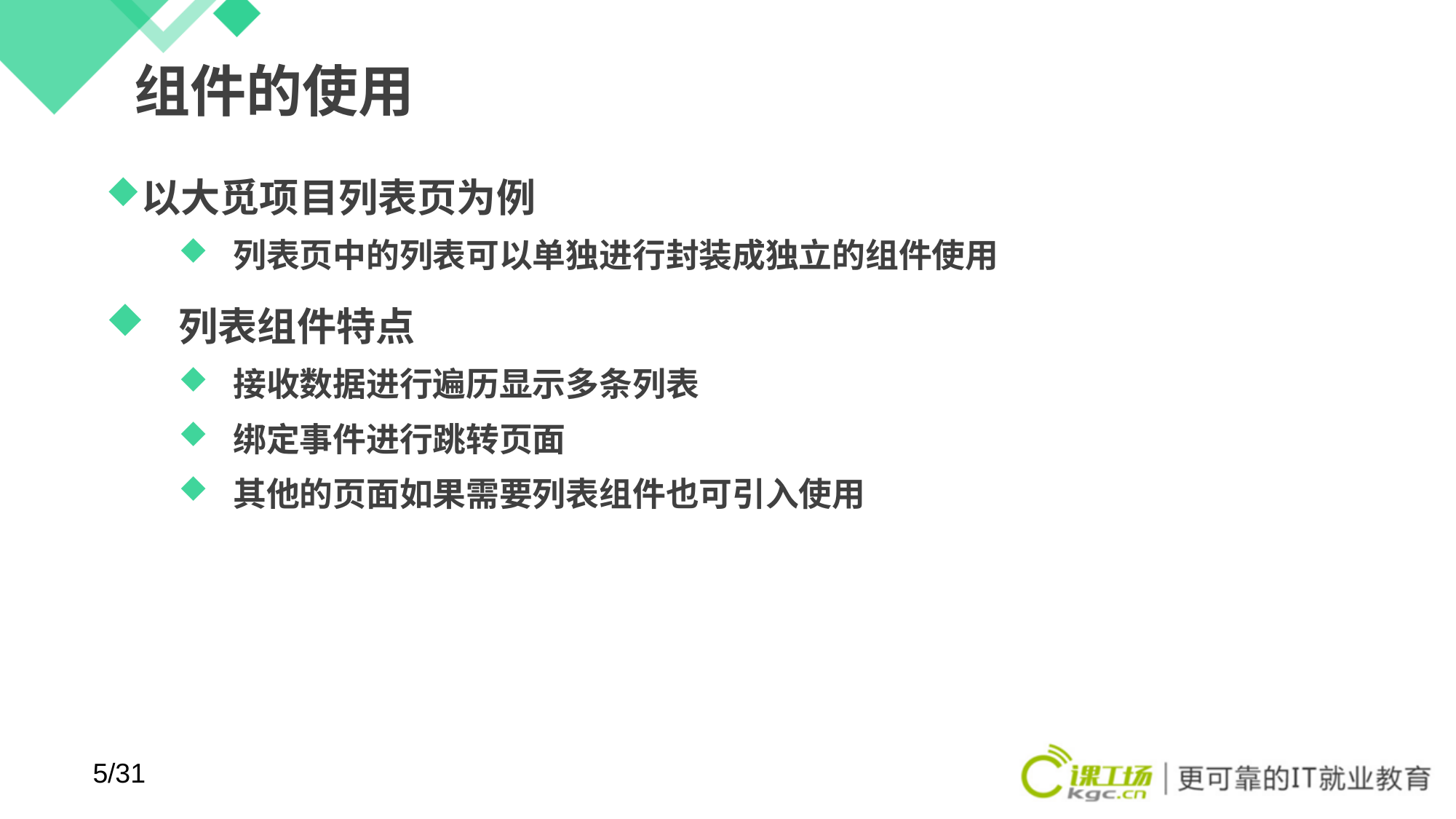

# 组件的使用
以大觅项目列表页为例
列表页中的列表可以单独进行封装成独立的组件使用
列表组件特点
接收数据进行遍历显示多条列表
绑定事件进行跳转页面
其他的页面如果需要列表组件也可引入使用